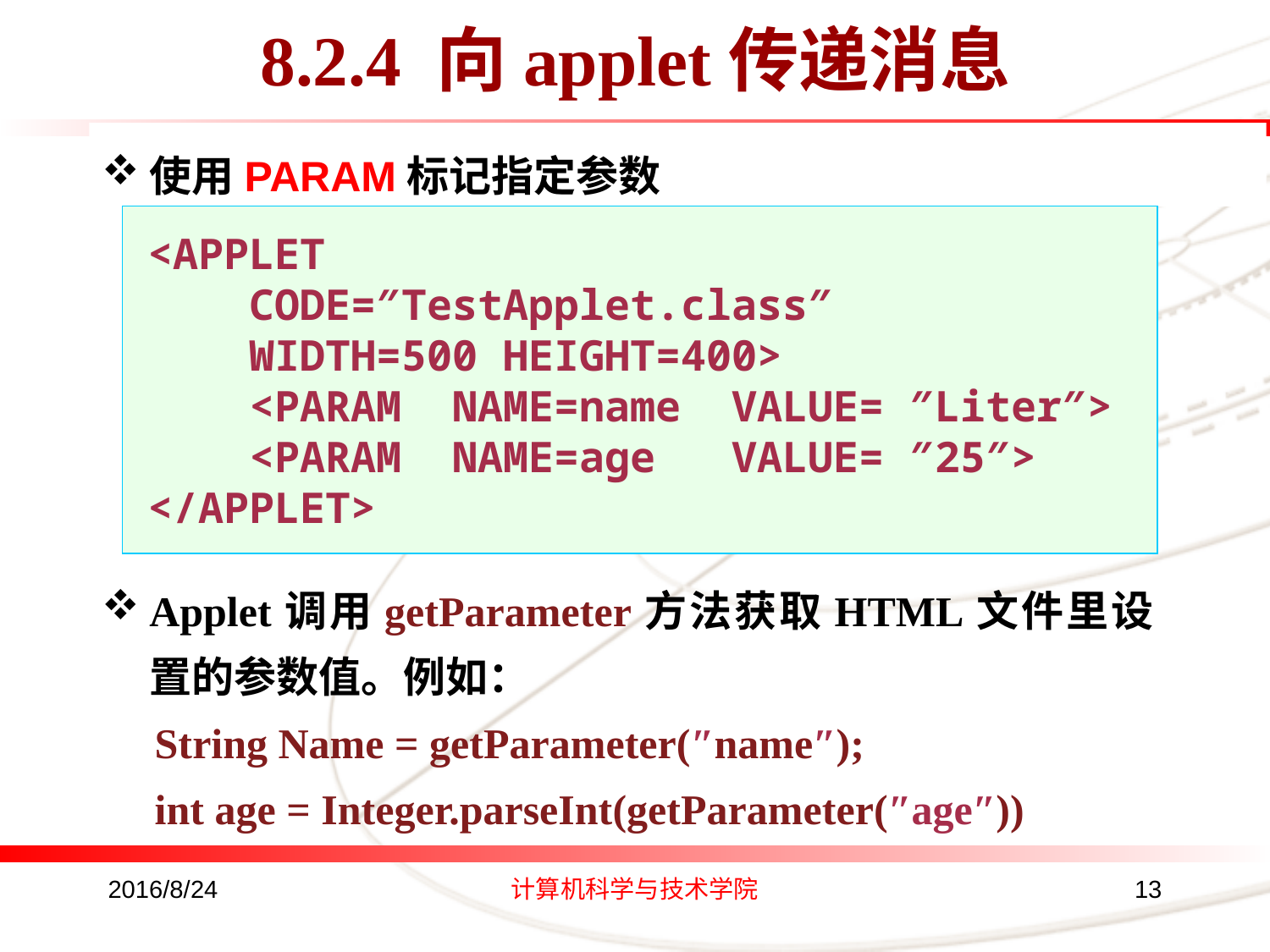

# 8.2.4 向applet传递消息

使用PARAM标记指定参数
<APPLET
    CODE=″TestApplet.class″
    WIDTH=500 HEIGHT=400>
    <PARAM  NAME=name  VALUE= ″Liter″>
    <PARAM  NAME=age   VALUE= ″25″>
</APPLET>
Applet调用getParameter方法获取HTML文件里设置的参数值。例如：
     String Name = getParameter(″name″);
     int age = Integer.parseInt(getParameter(″age″))
2016/8/24
计算机科学与技术学院
13